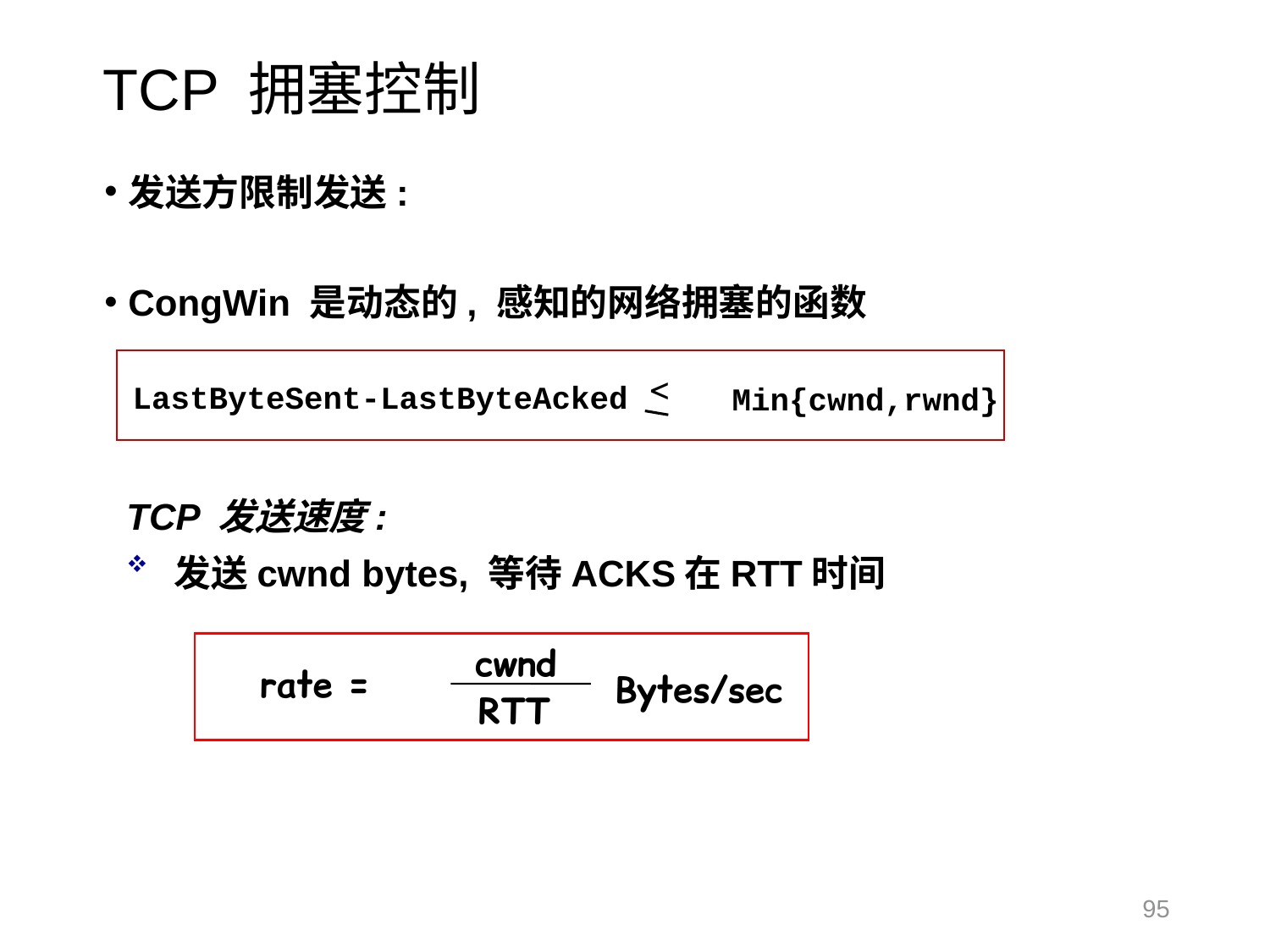

# TCP 拥塞控制

发送方限制发送:

CongWin 是动态的, 感知的网络拥塞的函数

<

Min{cwnd,rwnd}
LastByteSent-LastByteAcked
TCP 发送速度:
发送cwnd bytes, 等待ACKS在RTT时间

cwnd
rate =
Bytes/sec
RTT

95